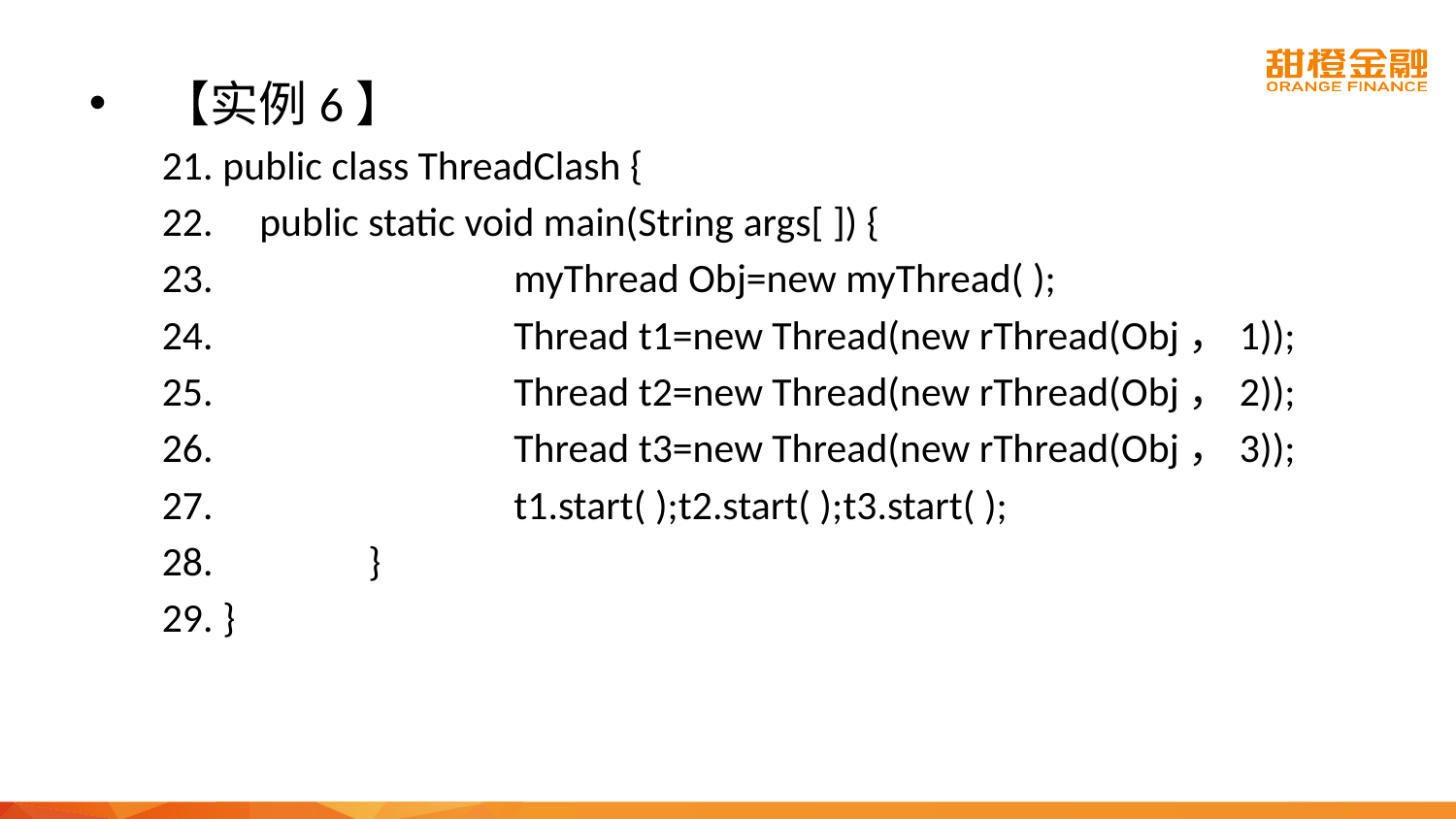

【实例6】
public class ThreadClash {
    public static void main(String args[ ]) {
		myThread Obj=new myThread( );
		Thread t1=new Thread(new rThread(Obj，1));
		Thread t2=new Thread(new rThread(Obj，2));
		Thread t3=new Thread(new rThread(Obj，3));
		t1.start( );t2.start( );t3.start( );
	}
}